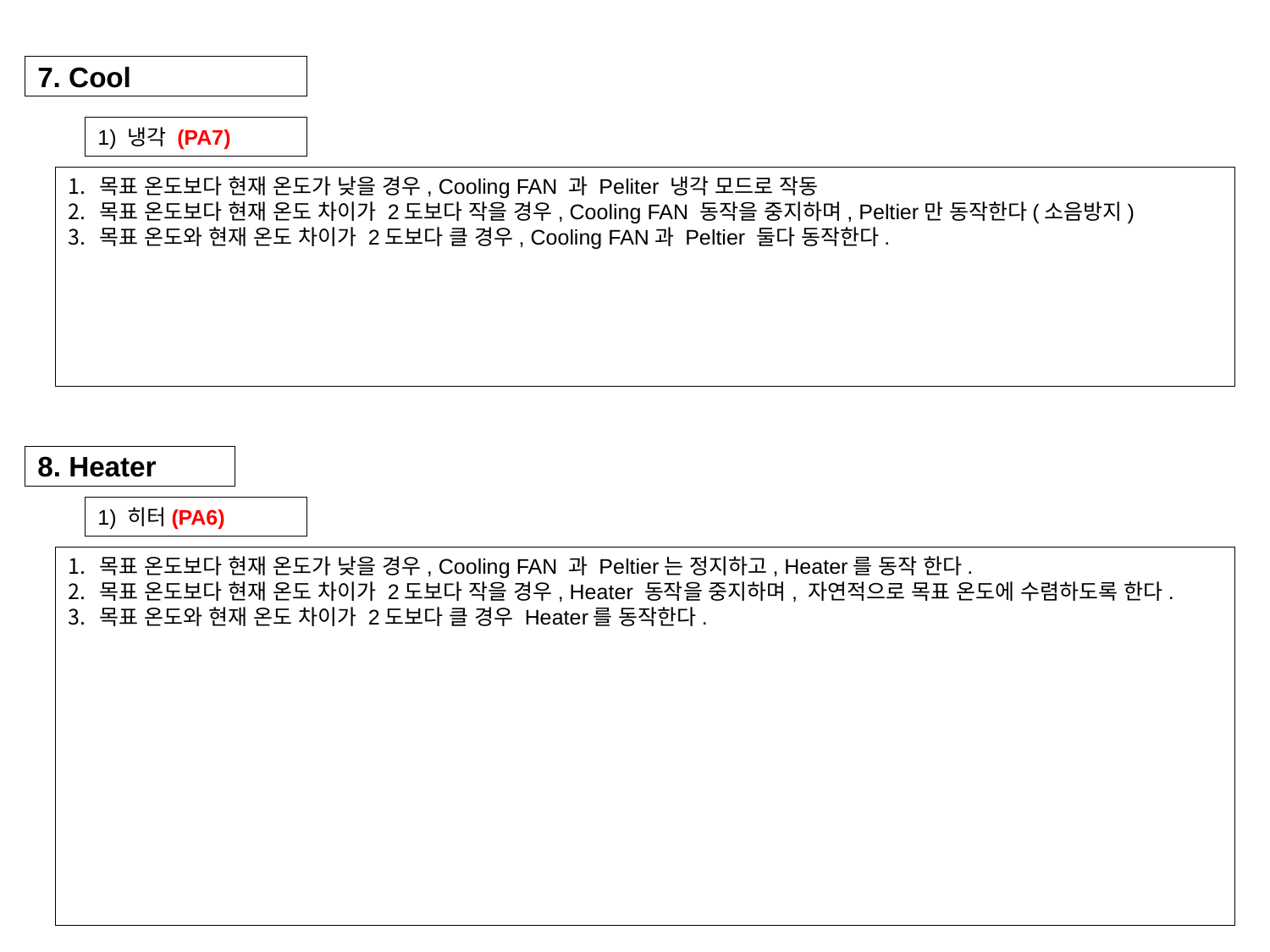

7. Cool
1) 냉각 (PA7)
목표 온도보다 현재 온도가 낮을 경우, Cooling FAN 과 Peliter 냉각 모드로 작동
목표 온도보다 현재 온도 차이가 2도보다 작을 경우, Cooling FAN 동작을 중지하며, Peltier만 동작한다(소음방지)
목표 온도와 현재 온도 차이가 2도보다 클 경우, Cooling FAN과 Peltier 둘다 동작한다.

8. Heater
1) 히터(PA6)
목표 온도보다 현재 온도가 낮을 경우, Cooling FAN 과 Peltier는 정지하고, Heater를 동작 한다.
목표 온도보다 현재 온도 차이가 2도보다 작을 경우, Heater 동작을 중지하며, 자연적으로 목표 온도에 수렴하도록 한다.
목표 온도와 현재 온도 차이가 2도보다 클 경우 Heater를 동작한다.